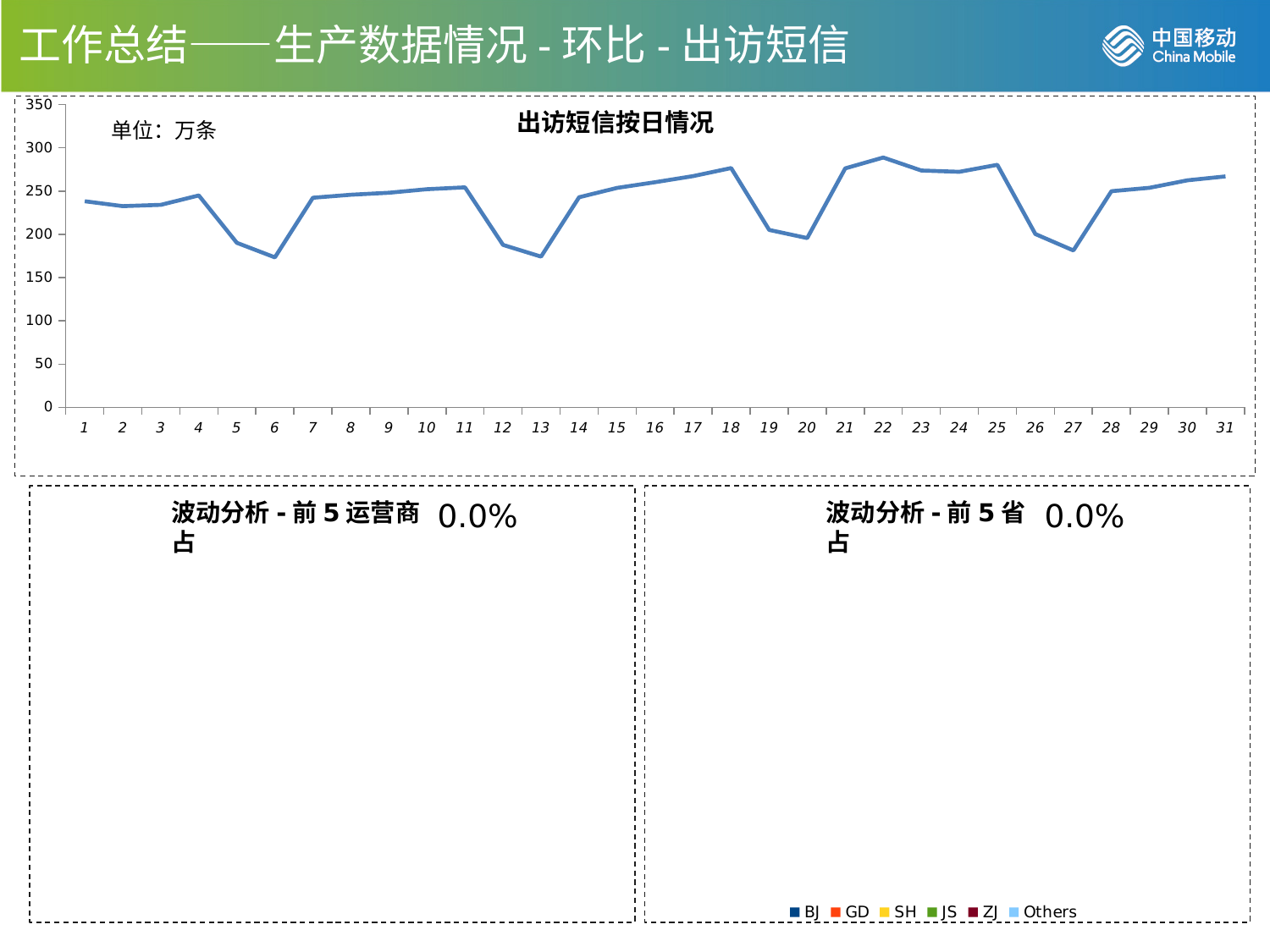

工作总结——生产数据情况-环比-出访短信

### Chart

| Category |  |
|---|---|
| 1 | 238.3 |
| 2 | 232.6 |
| 3 | 234.1 |
| 4 | 245.0 |
| 5 | 190.2 |
| 6 | 173.4 |
| 7 | 242.3 |
| 8 | 245.8 |
| 9 | 248.1 |
| 10 | 252.2 |
| 11 | 254.3 |
| 12 | 187.8 |
| 13 | 174.3 |
| 14 | 242.9 |
| 15 | 253.7 |
| 16 | 260.3 |
| 17 | 267.3 |
| 18 | 276.6 |
| 19 | 205.1 |
| 20 | 195.7 |
| 21 | 276.3 |
| 22 | 288.8 |
| 23 | 273.8 |
| 24 | 272.3 |
| 25 | 280.4 |
| 26 | 200.4 |
| 27 | 181.4 |
| 28 | 249.9 |
| 29 | 253.8 |
| 30 | 262.5 |
| 31 | 267.0 |
出访短信按日情况
单位：万条

### Chart

| Category |  |
|---|---|

[unsupported chart]

0.0%
0.0%